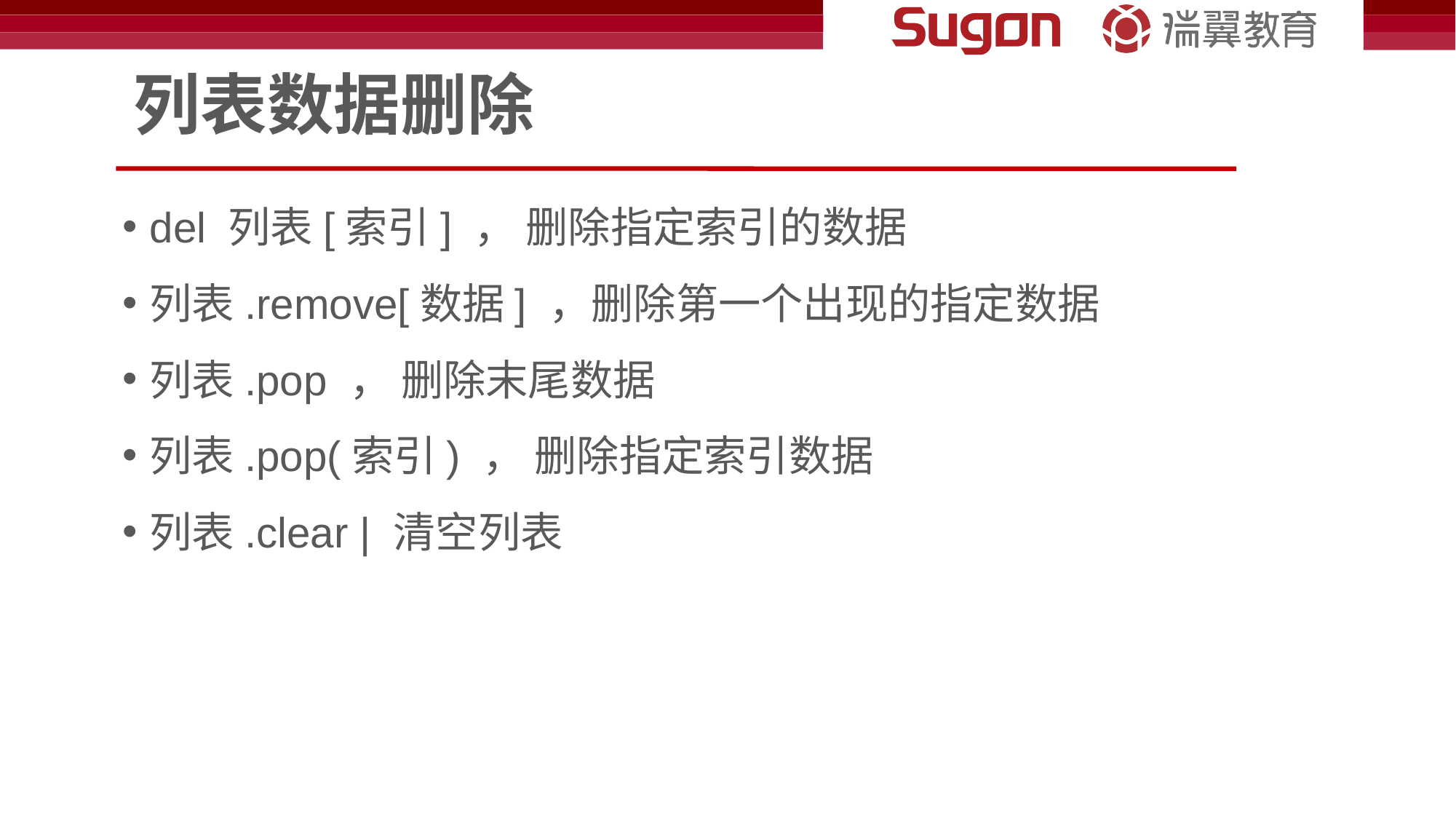

# 列表数据删除
del 列表[索引] ， 删除指定索引的数据
列表.remove[数据] ，删除第一个出现的指定数据
列表.pop ， 删除末尾数据
列表.pop(索引) ， 删除指定索引数据
列表.clear | 清空列表